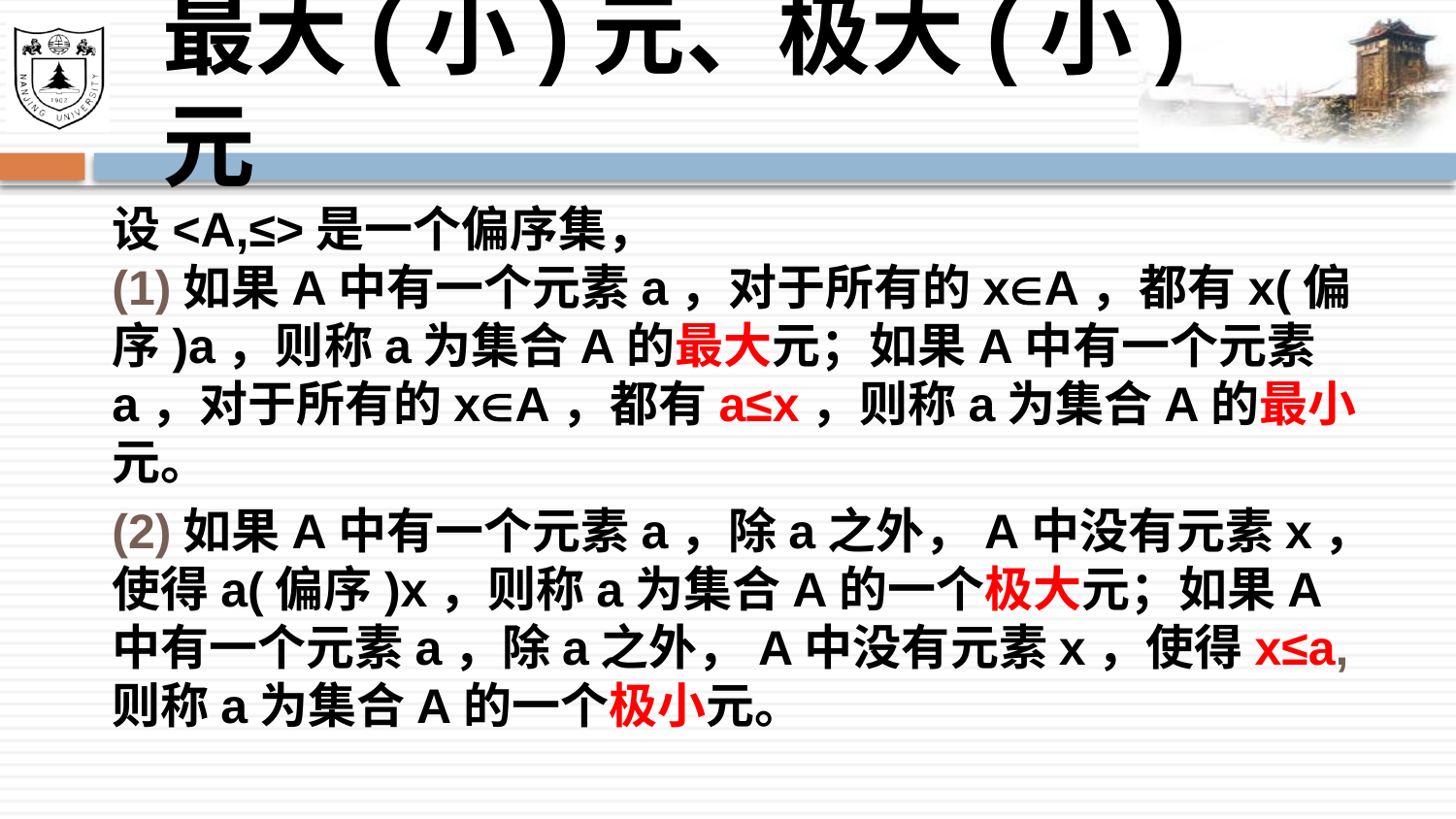

# 最大(小)元、极大(小)元
设<A,≤>是一个偏序集，
(1)如果A中有一个元素a，对于所有的x∈A，都有x(偏序)a，则称a为集合A的最大元；如果A中有一个元素a，对于所有的x∈A，都有a≤x，则称a为集合A的最小元。
(2)如果A中有一个元素a，除a之外，A中没有元素x，使得a(偏序)x，则称a为集合A的一个极大元；如果A中有一个元素a，除a之外，A中没有元素x，使得x≤a,则称a为集合A的一个极小元。